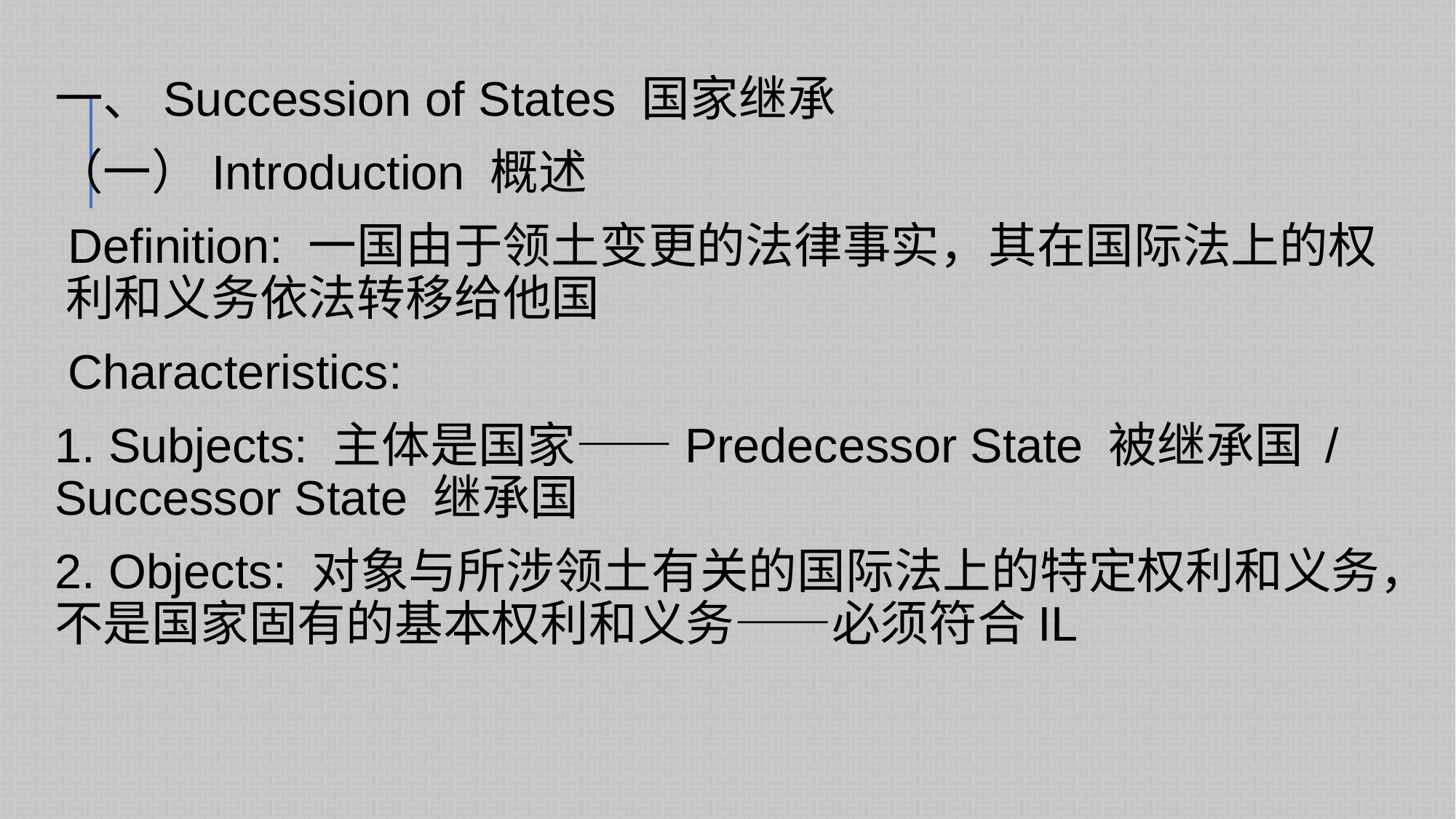

一、Succession of States 国家继承
（一）Introduction 概述
Definition: 一国由于领土变更的法律事实，其在国际法上的权利和义务依法转移给他国
Characteristics:
1. Subjects: 主体是国家——Predecessor State 被继承国 / Successor State 继承国
2. Objects: 对象与所涉领土有关的国际法上的特定权利和义务，不是国家固有的基本权利和义务——必须符合IL